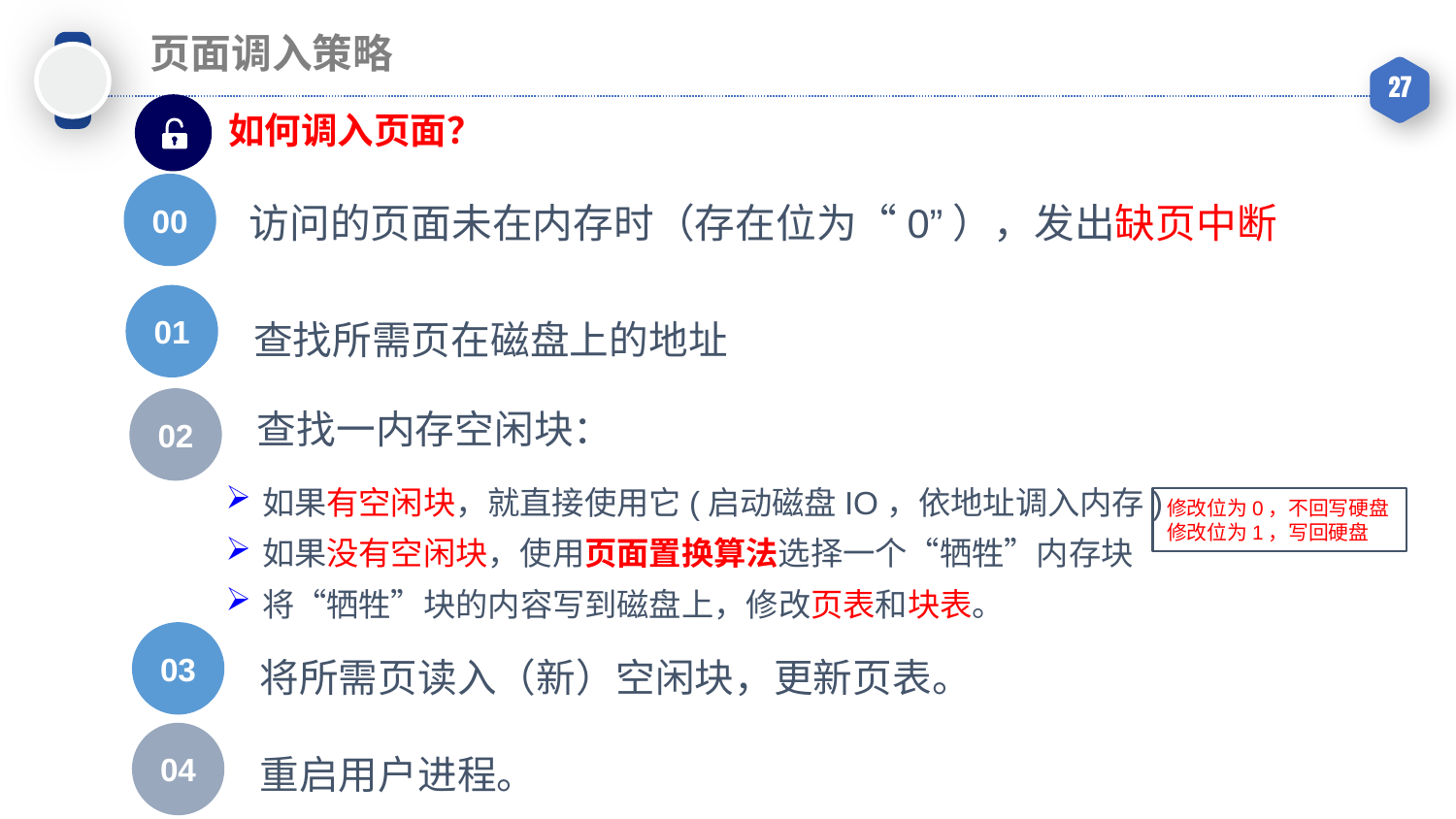

页面调入策略

如何调入页面？

00
访问的页面未在内存时（存在位为“0”），发出缺页中断
01
查找所需页在磁盘上的地址
02
查找一内存空闲块：
如果有空闲块，就直接使用它(启动磁盘IO，依地址调入内存)
如果没有空闲块，使用页面置换算法选择一个“牺牲”内存块
将“牺牲”块的内容写到磁盘上，修改页表和块表。
修改位为0，不回写硬盘
修改位为1，写回硬盘
03
将所需页读入（新）空闲块，更新页表。
04
重启用户进程。